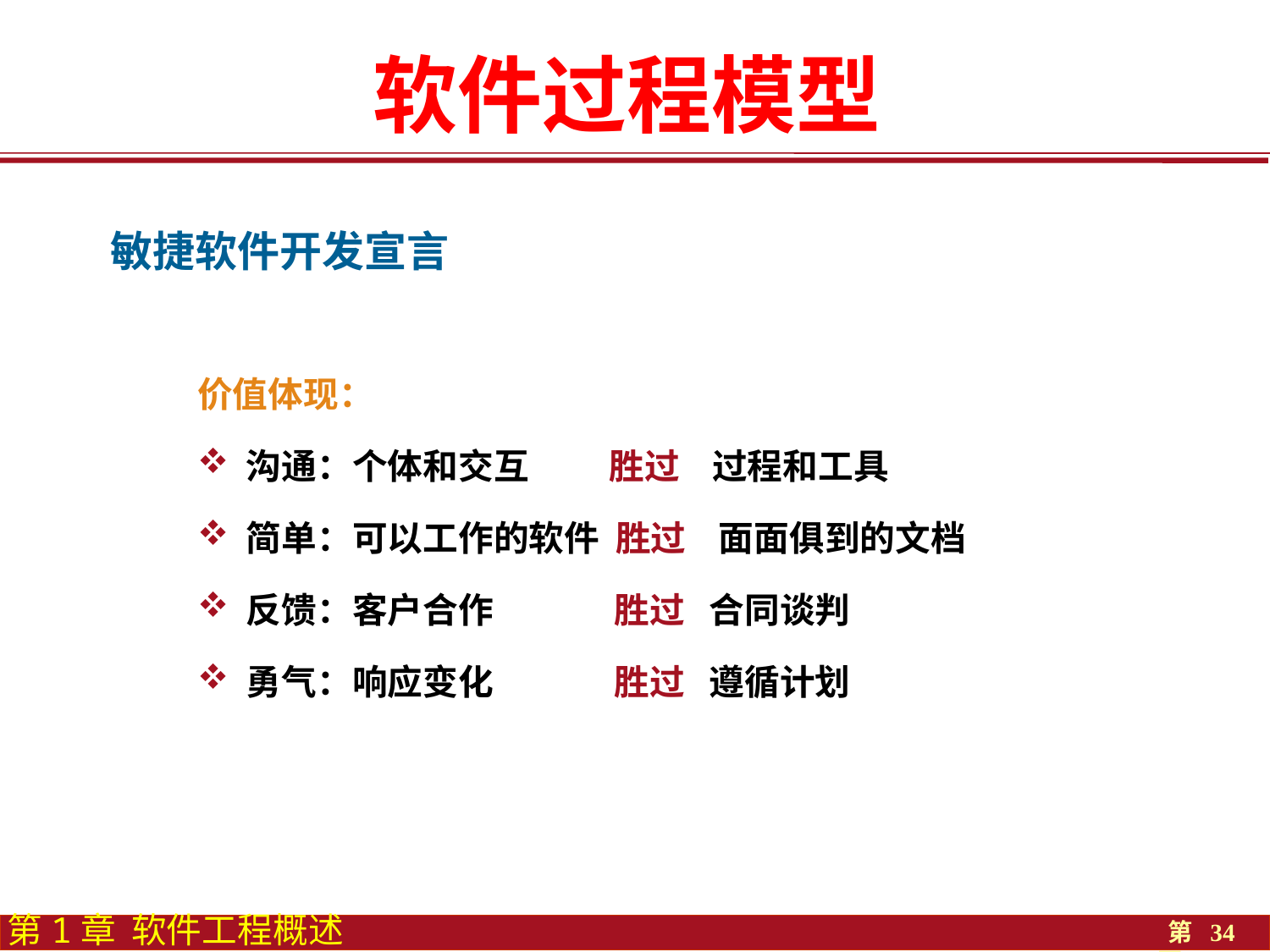

软件过程模型
敏捷软件开发宣言
价值体现：
 沟通：个体和交互          胜过    过程和工具
 简单：可以工作的软件  胜过    面面俱到的文档
 反馈：客户合作               胜过   合同谈判
 勇气：响应变化               胜过   遵循计划